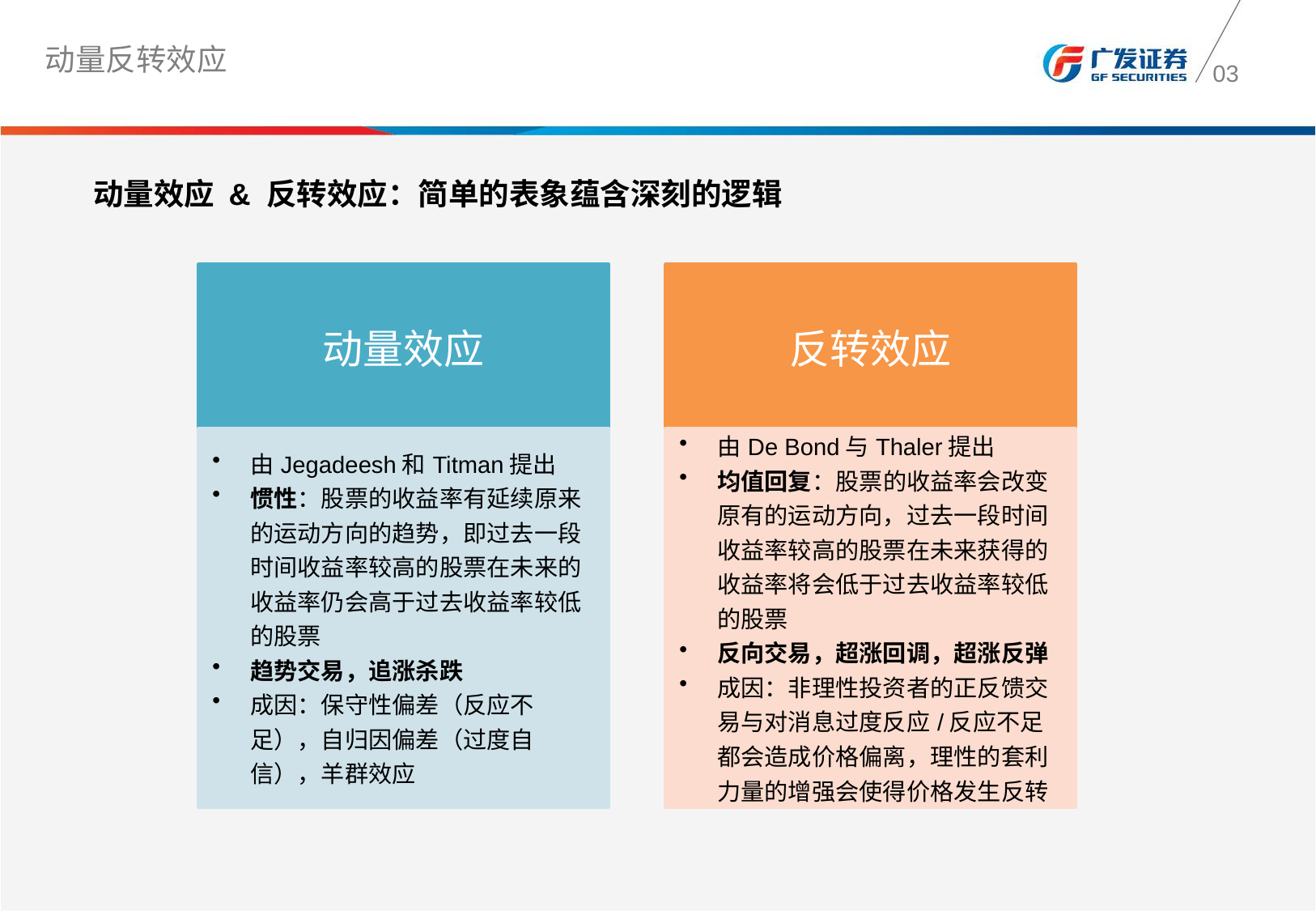

动量反转效应
03
动量效应 & 反转效应：简单的表象蕴含深刻的逻辑
动量效应
由Jegadeesh和Titman提出
均值回复：股票的收益率会改变原有的运动方向，过去一段时间收益率较高的股票在未来获得的收益率将会低于过去收益率较低的股票
惯性：股票的收益率有延续原来的运动方向的趋势，即过去一段时间收益率较高的股票在未来的收益率仍会高于过去收益率较低的股票
反转效应
由De Bond与Thaler提出
趋势交易，追涨杀跌
成因：非理性投资者的正反馈交易与对消息过度反应/反应不足都会造成价格偏离，理性的套利力量的增强会使得价格发生反转
反向交易，超涨回调，超涨反弹
成因：保守性偏差（反应不足），自归因偏差（过度自信），羊群效应